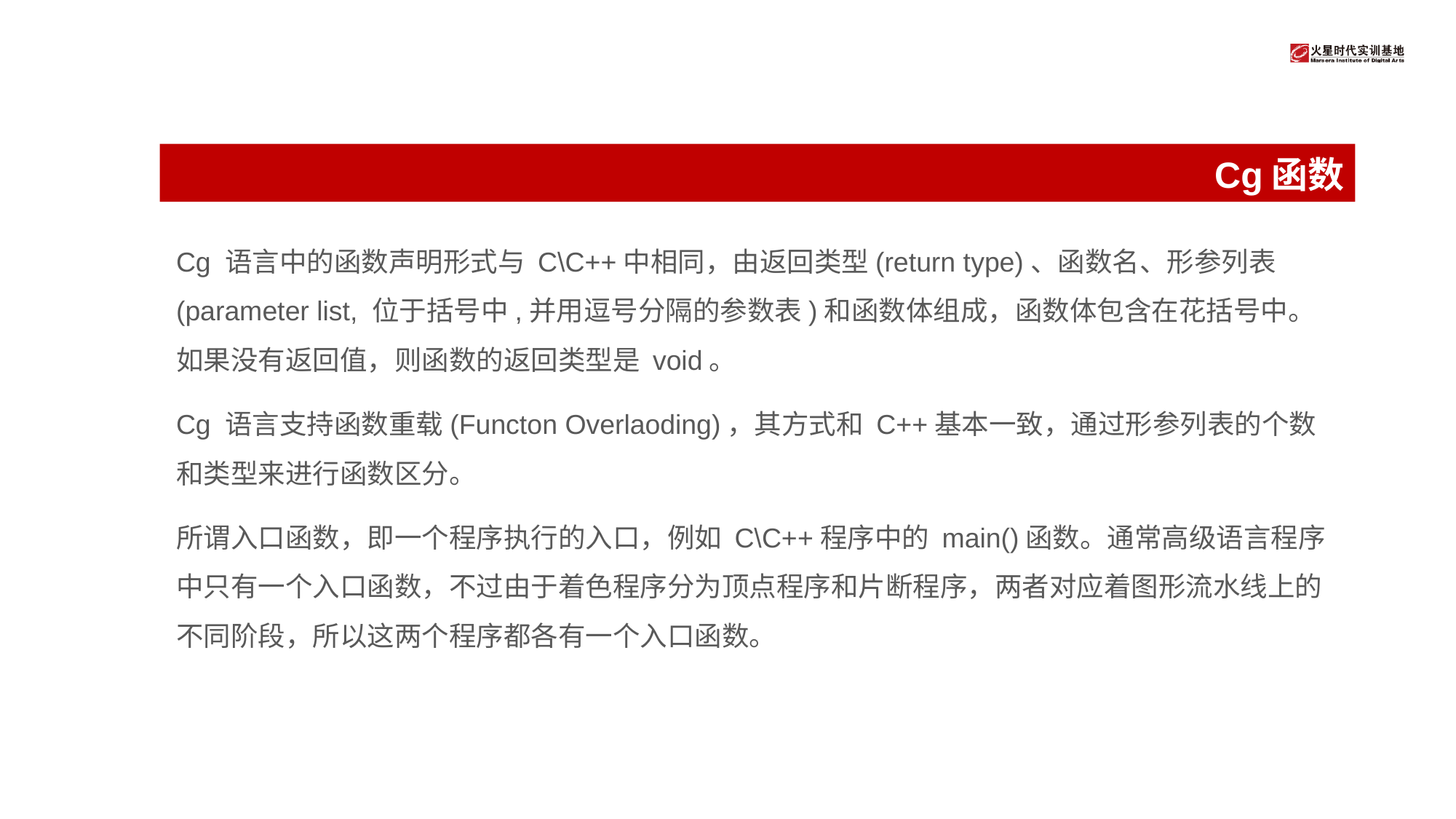

# Cg函数
Cg 语言中的函数声明形式与 C\C++中相同，由返回类型(return type)、函数名、形参列表(parameter list, 位于括号中,并用逗号分隔的参数表)和函数体组成，函数体包含在花括号中。 如果没有返回值，则函数的返回类型是 void。
Cg 语言支持函数重载(Functon Overlaoding)，其方式和 C++基本一致，通过形参列表的个数和类型来进行函数区分。
所谓入口函数，即一个程序执行的入口，例如 C\C++程序中的 main()函数。通常高级语言程序中只有一个入口函数，不过由于着色程序分为顶点程序和片断程序，两者对应着图形流水线上的不同阶段，所以这两个程序都各有一个入口函数。